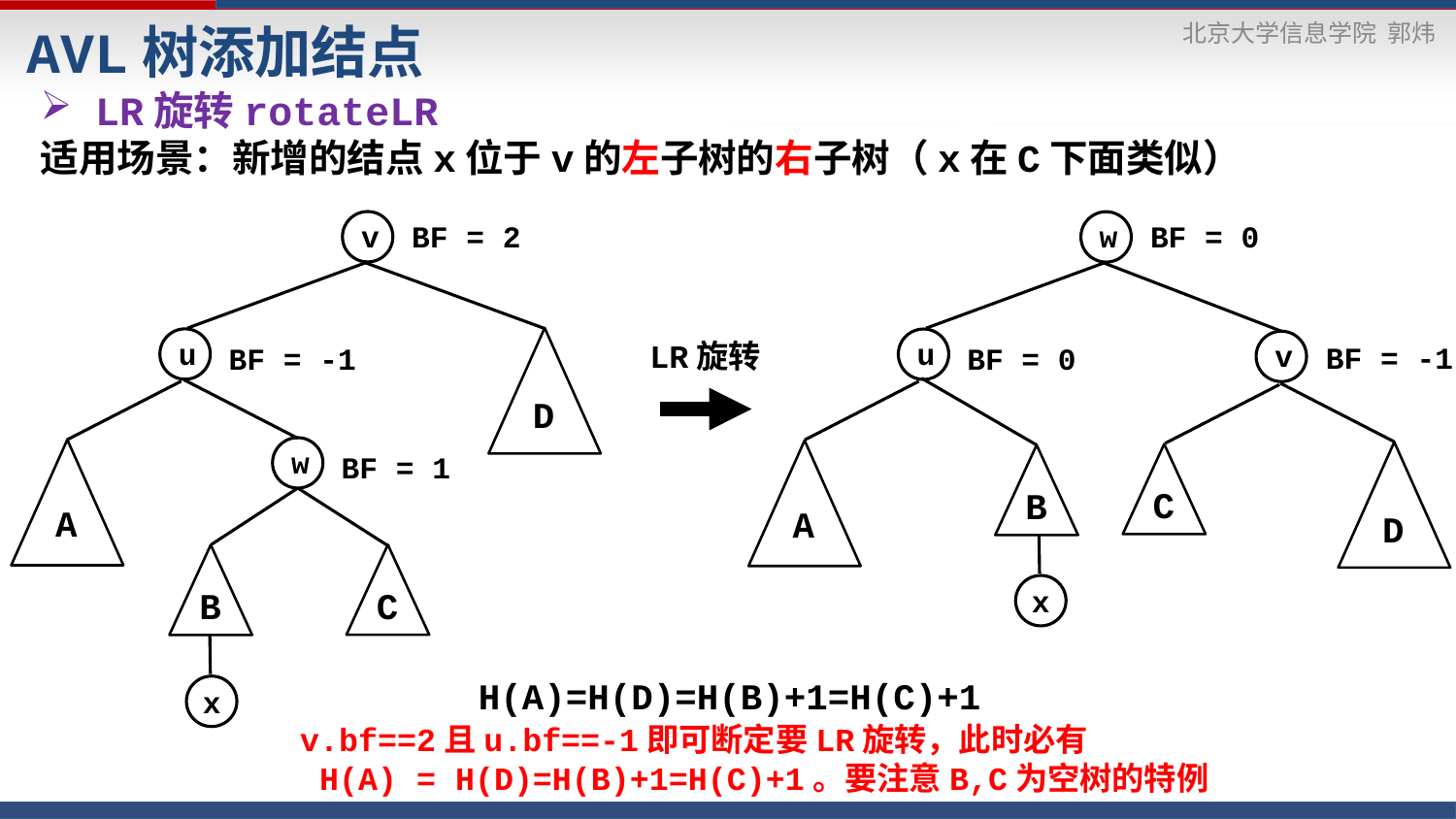

AVL树添加结点
LR旋转rotateLR
适用场景：新增的结点x位于v的左子树的右子树（x在C下面类似）
v
BF = 2
w
BF = 0

u

u
LR旋转

v

BF = -1
BF = -1
BF = 0
D
w

BF = 1

C
B
A
A
D

x
C
B
H(A)=H(D)=H(B)+1=H(C)+1

x
v.bf==2且u.bf==-1即可断定要LR旋转，此时必有
 H(A) = H(D)=H(B)+1=H(C)+1。要注意B,C为空树的特例
36